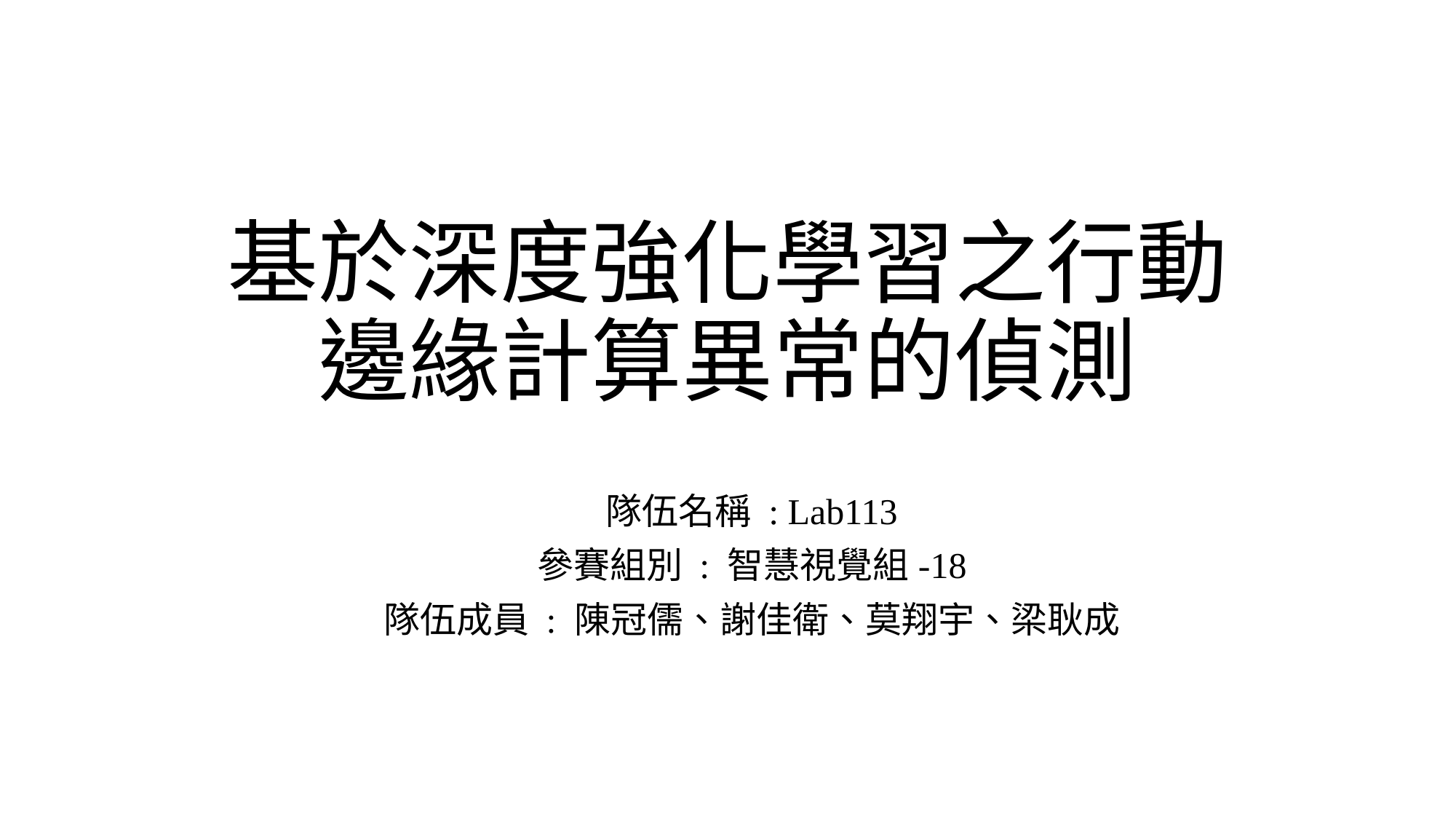

# 基於深度強化學習之行動邊緣計算異常的偵測
隊伍名稱 : Lab113
參賽組別 : 智慧視覺組-18
隊伍成員 : 陳冠儒、謝佳衛、莫翔宇、梁耿成